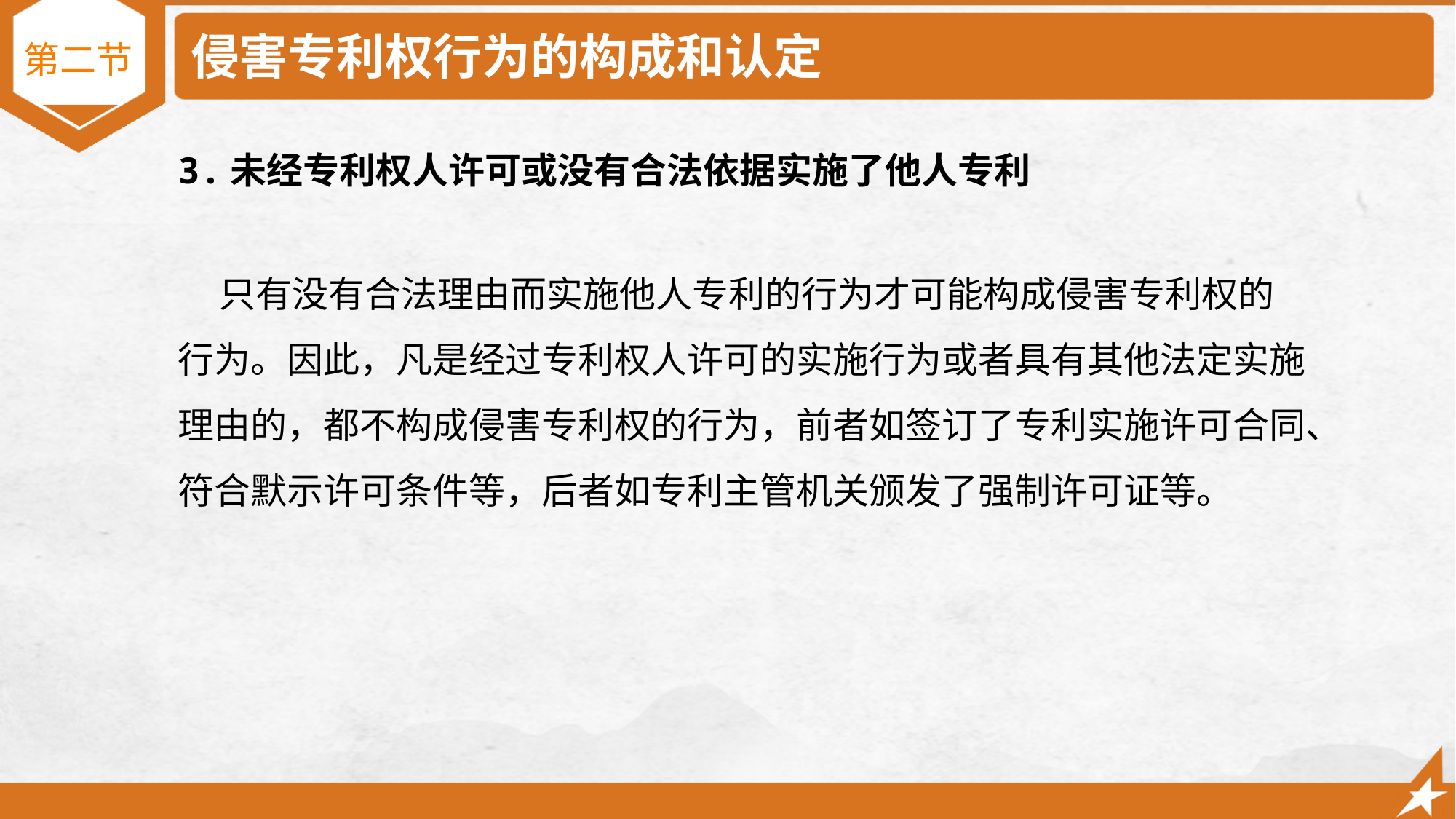

侵害专利权行为的构成和认定
第二节
3.未经专利权人许可或没有合法依据实施了他人专利
    只有没有合法理由而实施他人专利的行为才可能构成侵害专利权的行为。因此，凡是经过专利权人许可的实施行为或者具有其他法定实施理由的，都不构成侵害专利权的行为，前者如签订了专利实施许可合同、符合默示许可条件等，后者如专利主管机关颁发了强制许可证等。